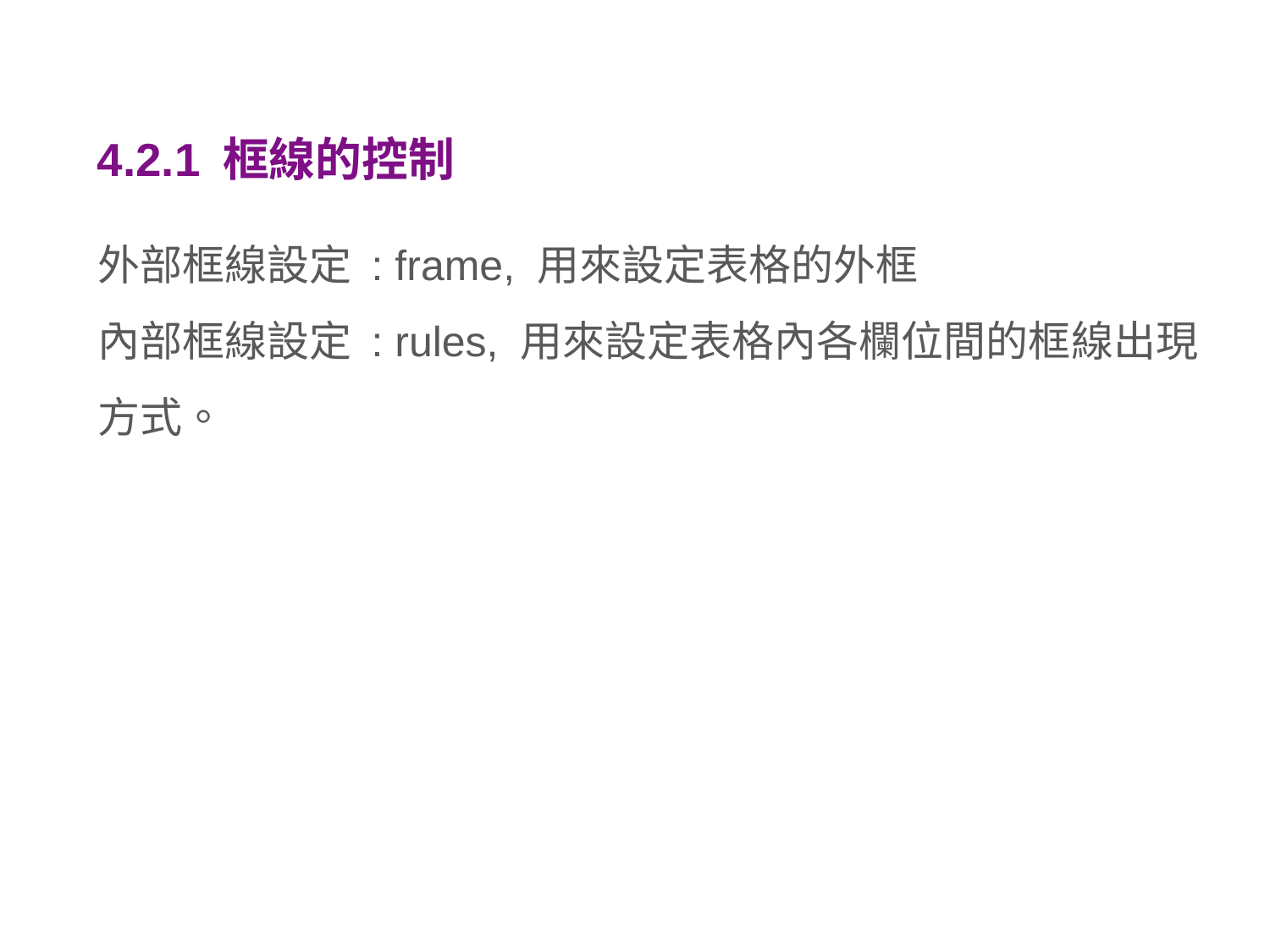

# 4.2.1 框線的控制
外部框線設定 : frame, 用來設定表格的外框
內部框線設定 : rules, 用來設定表格內各欄位間的框線出現方式。